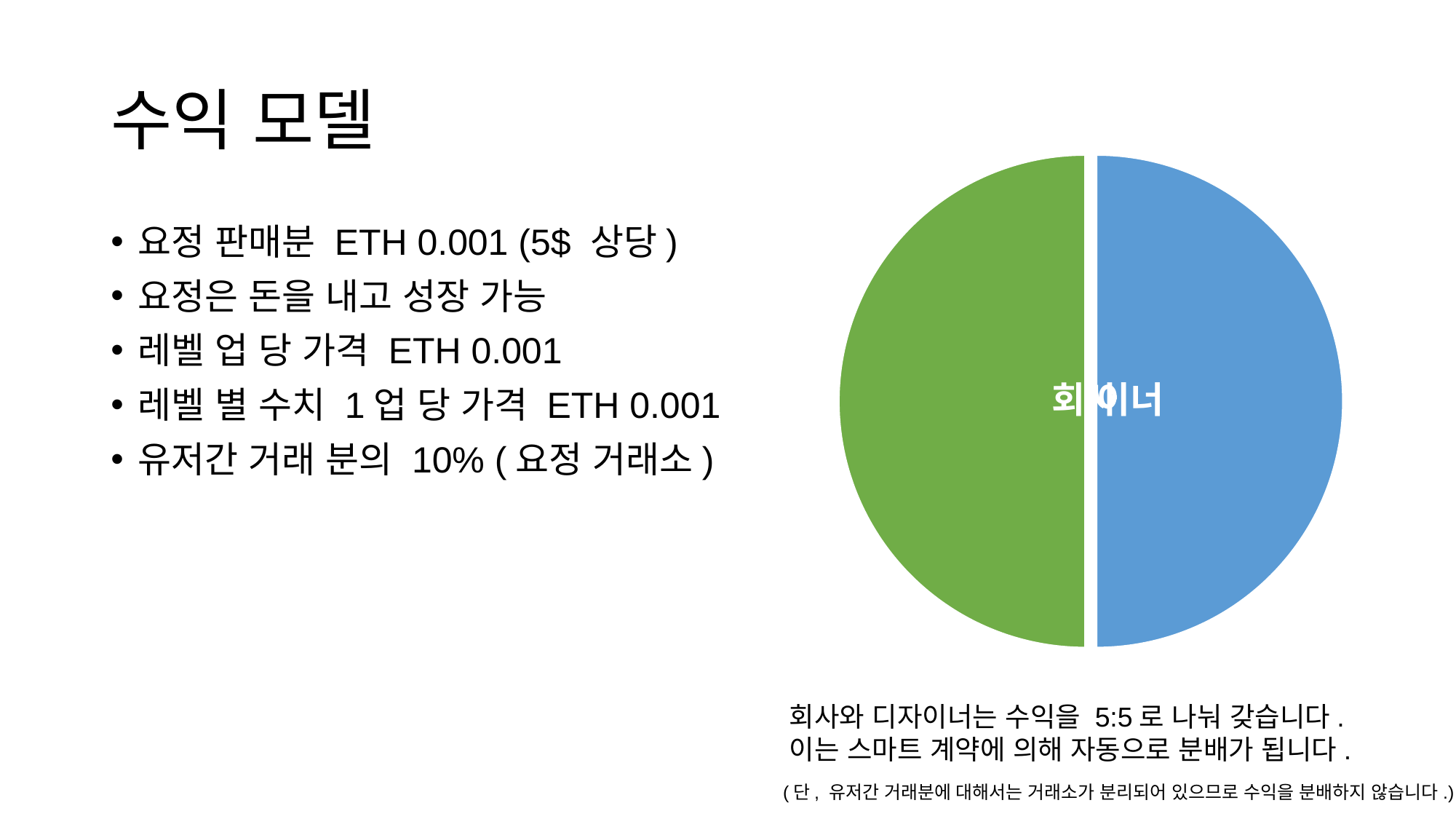

# 수익 모델
디자이너
회사
요정 판매분 ETH 0.001 (5$ 상당)
요정은 돈을 내고 성장 가능
레벨 업 당 가격 ETH 0.001
레벨 별 수치 1업 당 가격 ETH 0.001
유저간 거래 분의 10% (요정 거래소)
회사와 디자이너는 수익을 5:5로 나눠 갖습니다.
이는 스마트 계약에 의해 자동으로 분배가 됩니다.
(단, 유저간 거래분에 대해서는 거래소가 분리되어 있으므로 수익을 분배하지 않습니다.)